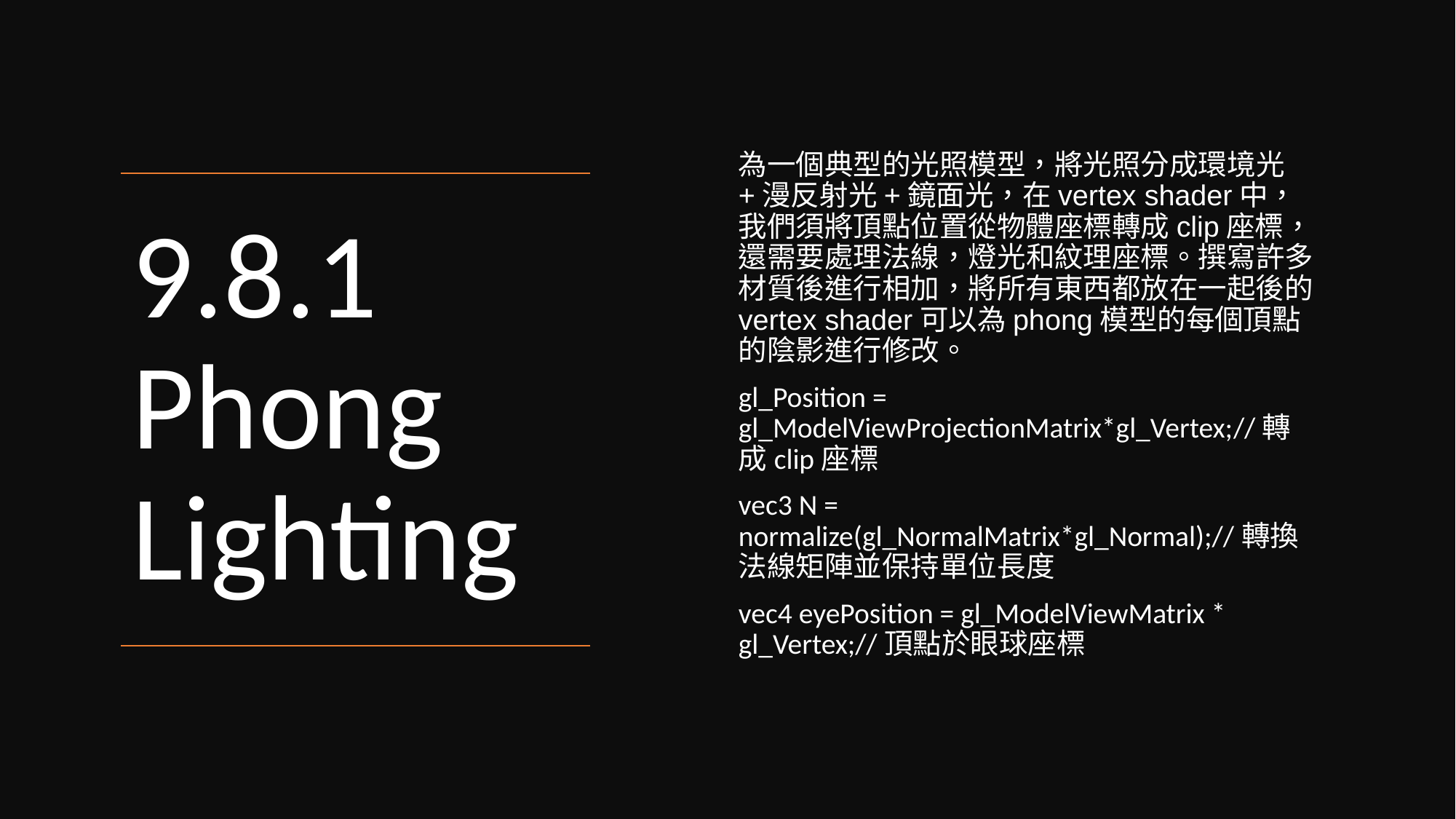

為一個典型的光照模型，將光照分成環境光+漫反射光+鏡面光，在vertex shader中，我們須將頂點位置從物體座標轉成clip座標，還需要處理法線，燈光和紋理座標。撰寫許多材質後進行相加，將所有東西都放在一起後的vertex shader可以為phong模型的每個頂點的陰影進行修改。
gl_Position = gl_ModelViewProjectionMatrix*gl_Vertex;//轉成clip座標
vec3 N = normalize(gl_NormalMatrix*gl_Normal);//轉換法線矩陣並保持單位長度
vec4 eyePosition = gl_ModelViewMatrix * gl_Vertex;//頂點於眼球座標
# 9.8.1 Phong Lighting